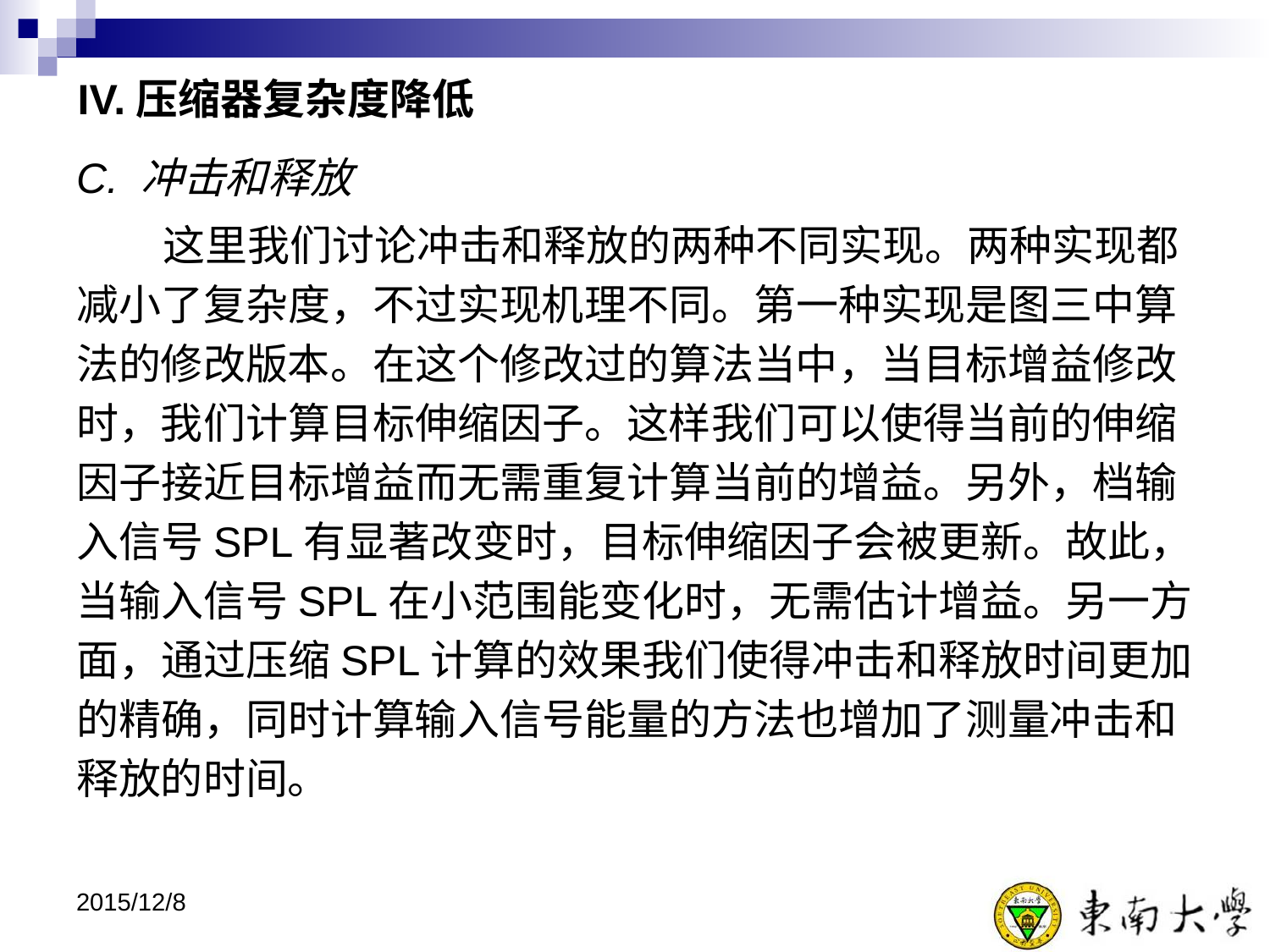

# IV.压缩器复杂度降低
C. 冲击和释放
        这里我们讨论冲击和释放的两种不同实现。两种实现都减小了复杂度，不过实现机理不同。第一种实现是图三中算法的修改版本。在这个修改过的算法当中，当目标增益修改时，我们计算目标伸缩因子。这样我们可以使得当前的伸缩因子接近目标增益而无需重复计算当前的增益。另外，档输入信号SPL有显著改变时，目标伸缩因子会被更新。故此，当输入信号SPL在小范围能变化时，无需估计增益。另一方面，通过压缩SPL计算的效果我们使得冲击和释放时间更加的精确，同时计算输入信号能量的方法也增加了测量冲击和释放的时间。
2015/12/8